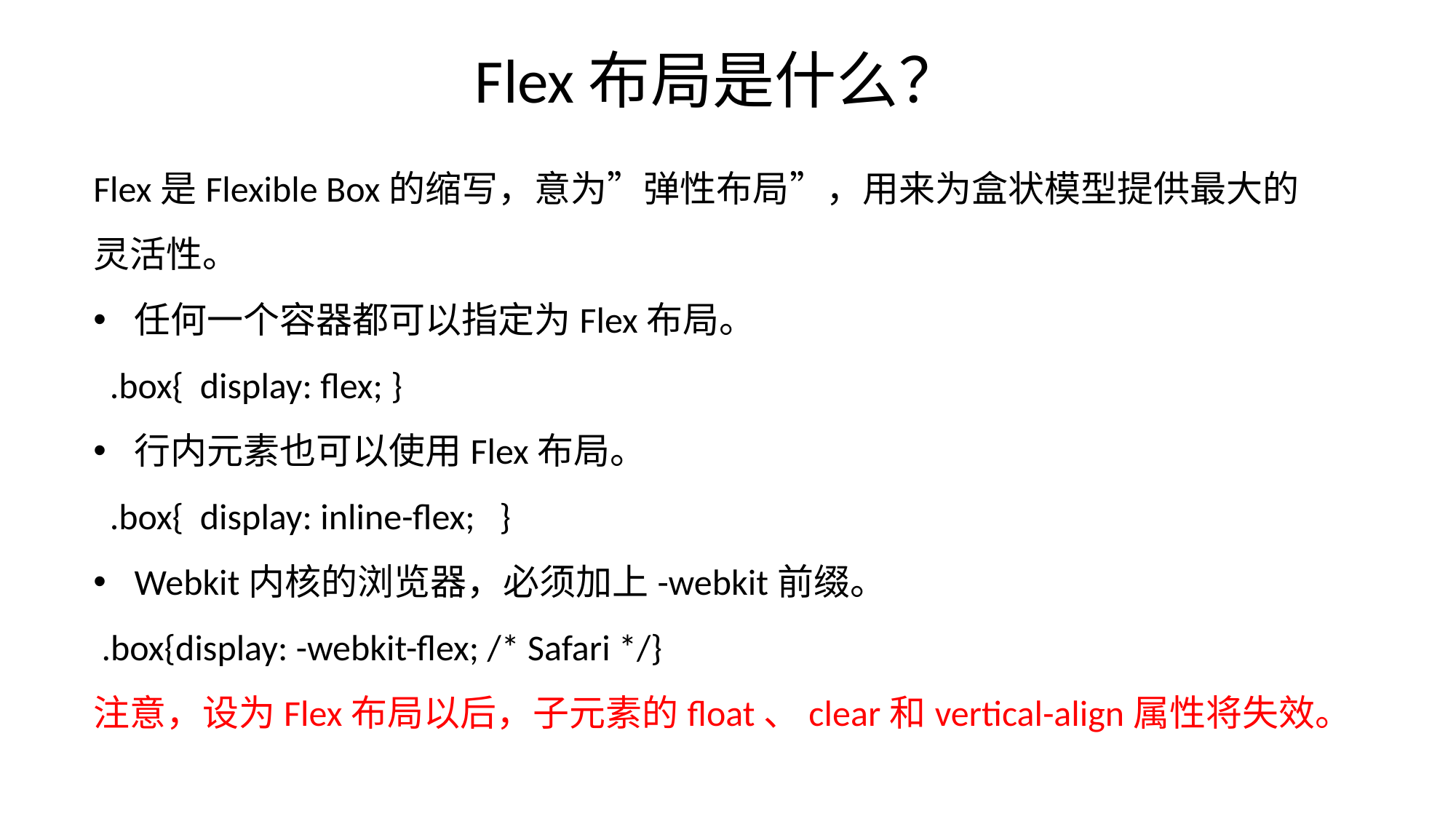

# Flex布局是什么？
Flex是Flexible Box的缩写，意为”弹性布局”，用来为盒状模型提供最大的灵活性。
任何一个容器都可以指定为Flex布局。
  .box{  display: flex; }
行内元素也可以使用Flex布局。
  .box{  display: inline-flex;   }
Webkit内核的浏览器，必须加上-webkit前缀。
 .box{display: -webkit-flex; /* Safari */}
注意，设为Flex布局以后，子元素的float、clear和vertical-align属性将失效。